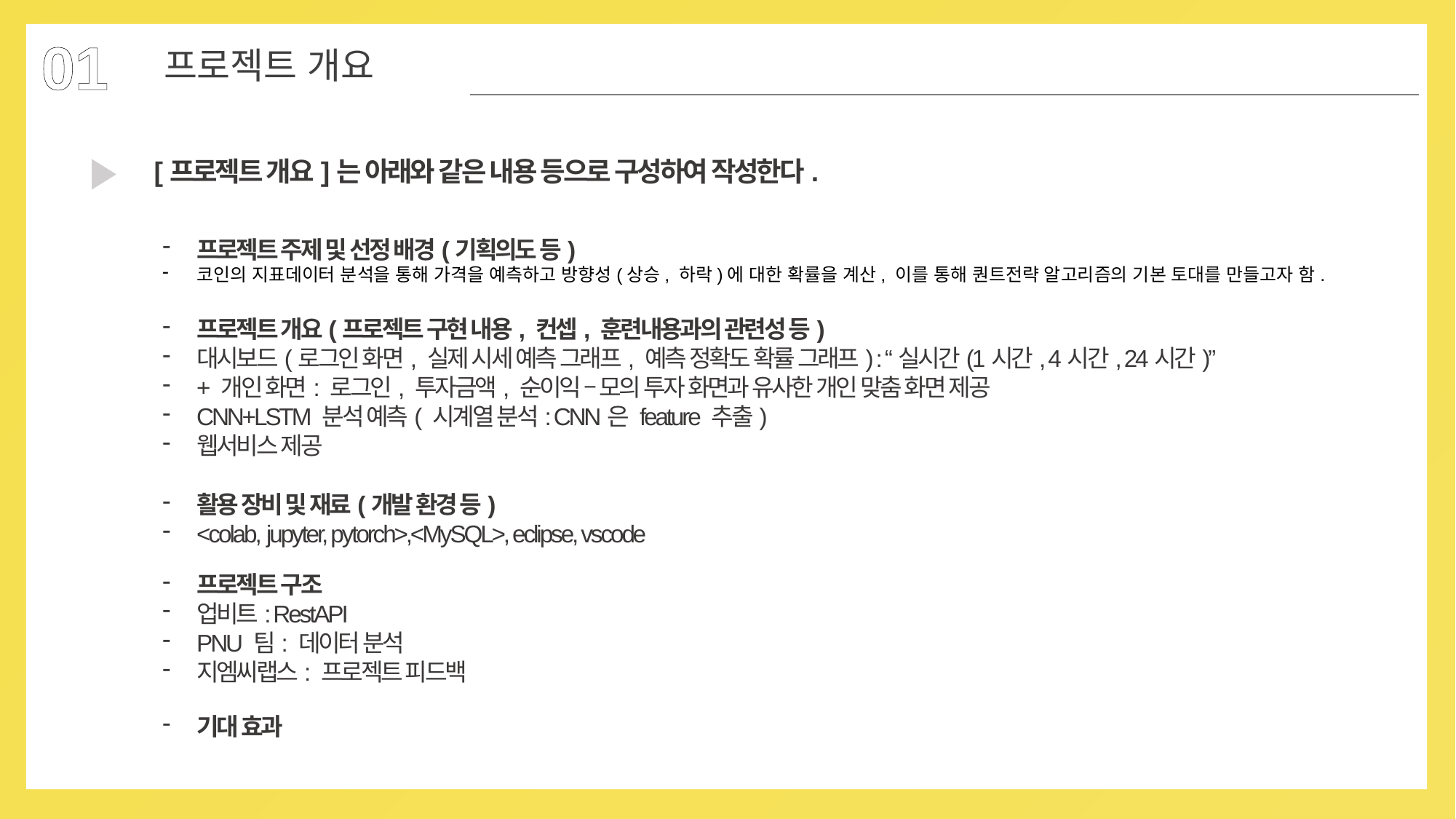

DB 구축 로컬 vs ??
API 자바 && Pthon
version
Jdk 17
Python 3.10
React latest(18.2.0)
01

프로젝트 개요
▶
[프로젝트 개요]는 아래와 같은 내용 등으로 구성하여 작성한다.
프로젝트 주제 및 선정 배경(기획의도 등)
코인의 지표데이터 분석을 통해 가격을 예측하고 방향성(상승, 하락)에 대한 확률을 계산, 이를 통해 퀀트전략 알고리즘의 기본 토대를 만들고자 함.
프로젝트 개요(프로젝트 구현 내용, 컨셉, 훈련내용과의 관련성 등)
대시보드(로그인 화면, 실제 시세 예측 그래프, 예측 정확도 확률 그래프) : “실시간(1시간, 4시간, 24시간)”
+ 개인 화면: 로그인, 투자금액, 순이익 – 모의 투자 화면과 유사한 개인 맞춤 화면 제공
CNN+LSTM 분석 예측( 시계열 분석: CNN은 feature 추출)
웹서비스 제공
활용 장비 및 재료(개발 환경 등)
<colab, jupyter, pytorch>,<MySQL>, eclipse, vscode
프로젝트 구조
업비트: RestAPI
PNU 팀: 데이터 분석
지엠씨랩스: 프로젝트 피드백
기대 효과